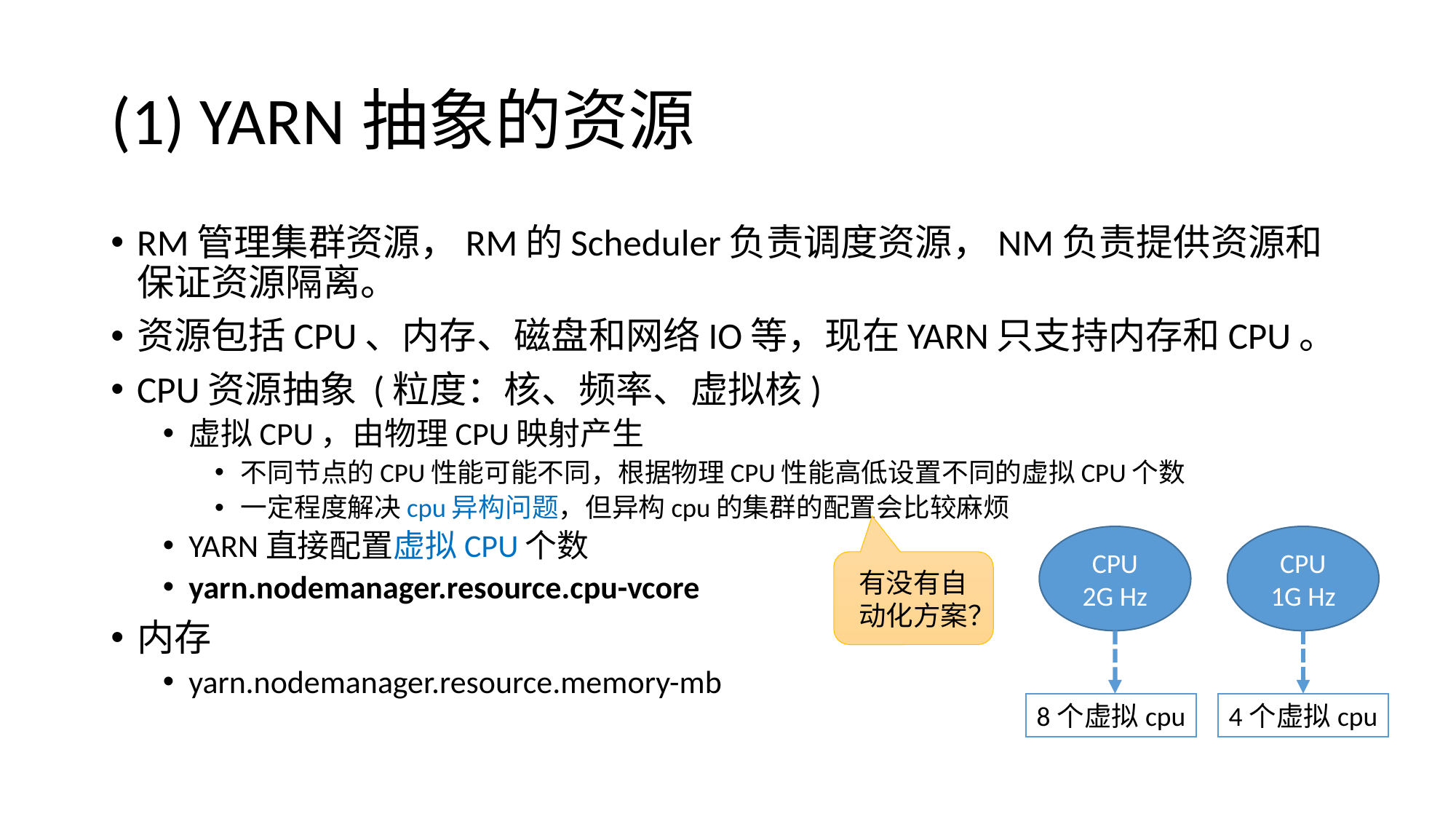

# (1) YARN抽象的资源
RM管理集群资源，RM的Scheduler负责调度资源，NM负责提供资源和保证资源隔离。
资源包括CPU、内存、磁盘和网络IO等，现在YARN只支持内存和CPU。
CPU资源抽象 (粒度：核、频率、虚拟核)
虚拟CPU，由物理CPU映射产生
不同节点的CPU性能可能不同，根据物理CPU性能高低设置不同的虚拟CPU个数
一定程度解决cpu异构问题，但异构cpu的集群的配置会比较麻烦
YARN直接配置虚拟CPU个数
yarn.nodemanager.resource.cpu-vcore
内存
yarn.nodemanager.resource.memory-mb
CPU
2G Hz
CPU
1G Hz
有没有自动化方案？
8个虚拟cpu
4个虚拟cpu